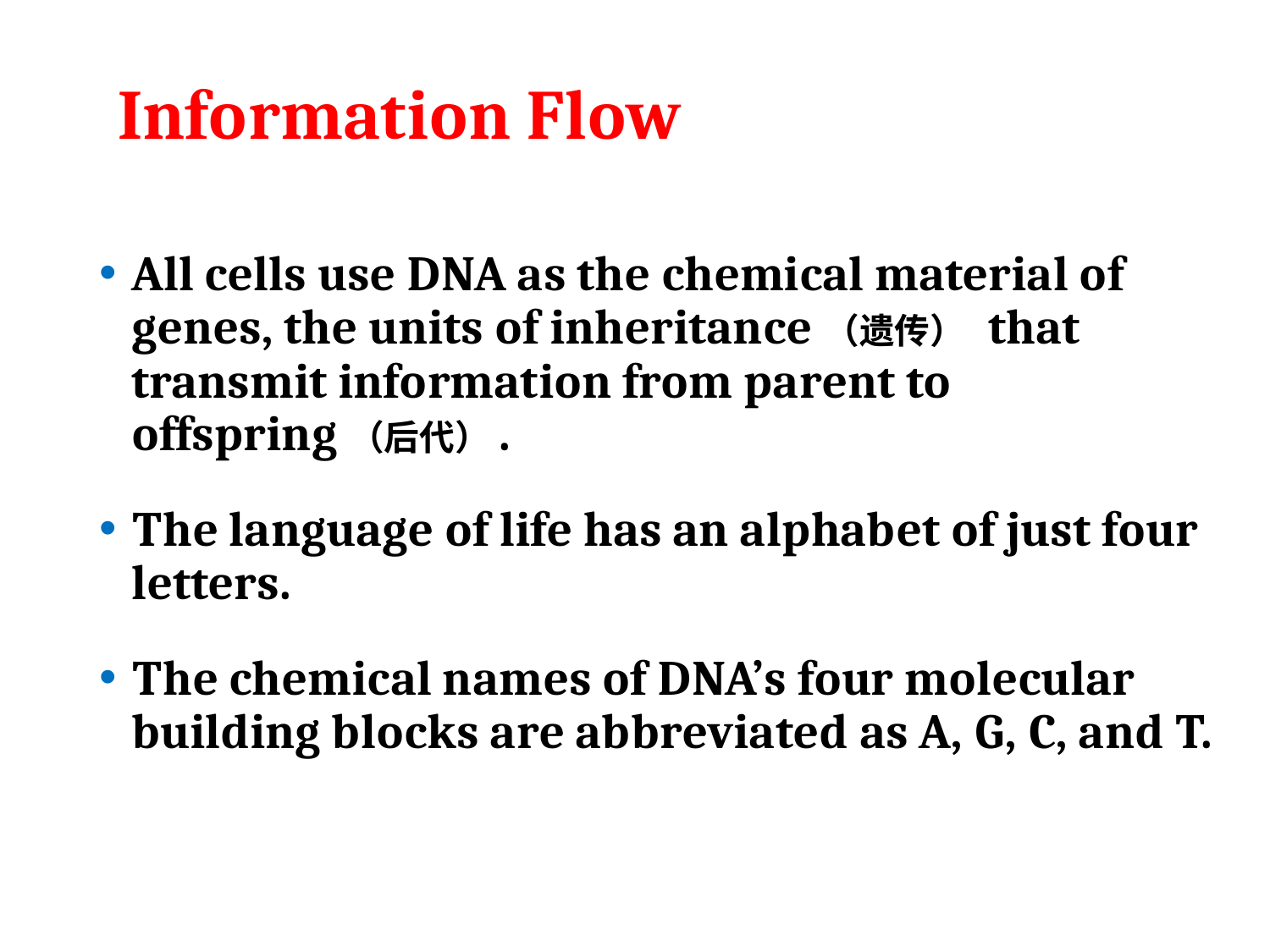

Information Flow
All cells use DNA as the chemical material of genes, the units of inheritance（遗传） that transmit information from parent to offspring（后代）.
The language of life has an alphabet of just four letters.
The chemical names of DNA’s four molecular building blocks are abbreviated as A, G, C, and T.